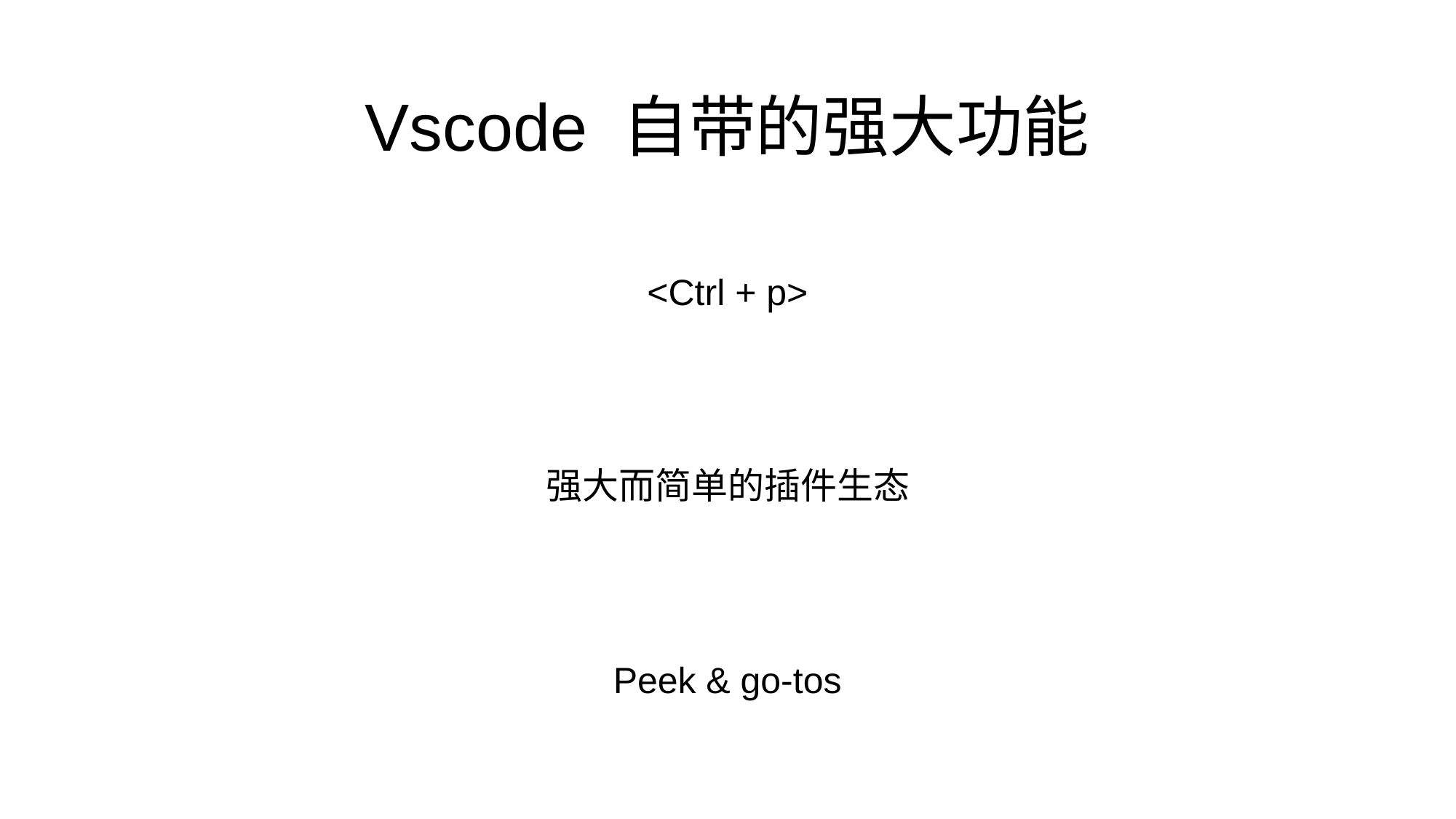

# Vscode 自带的强大功能
<Ctrl + p>
强大而简单的插件生态
Peek & go-tos